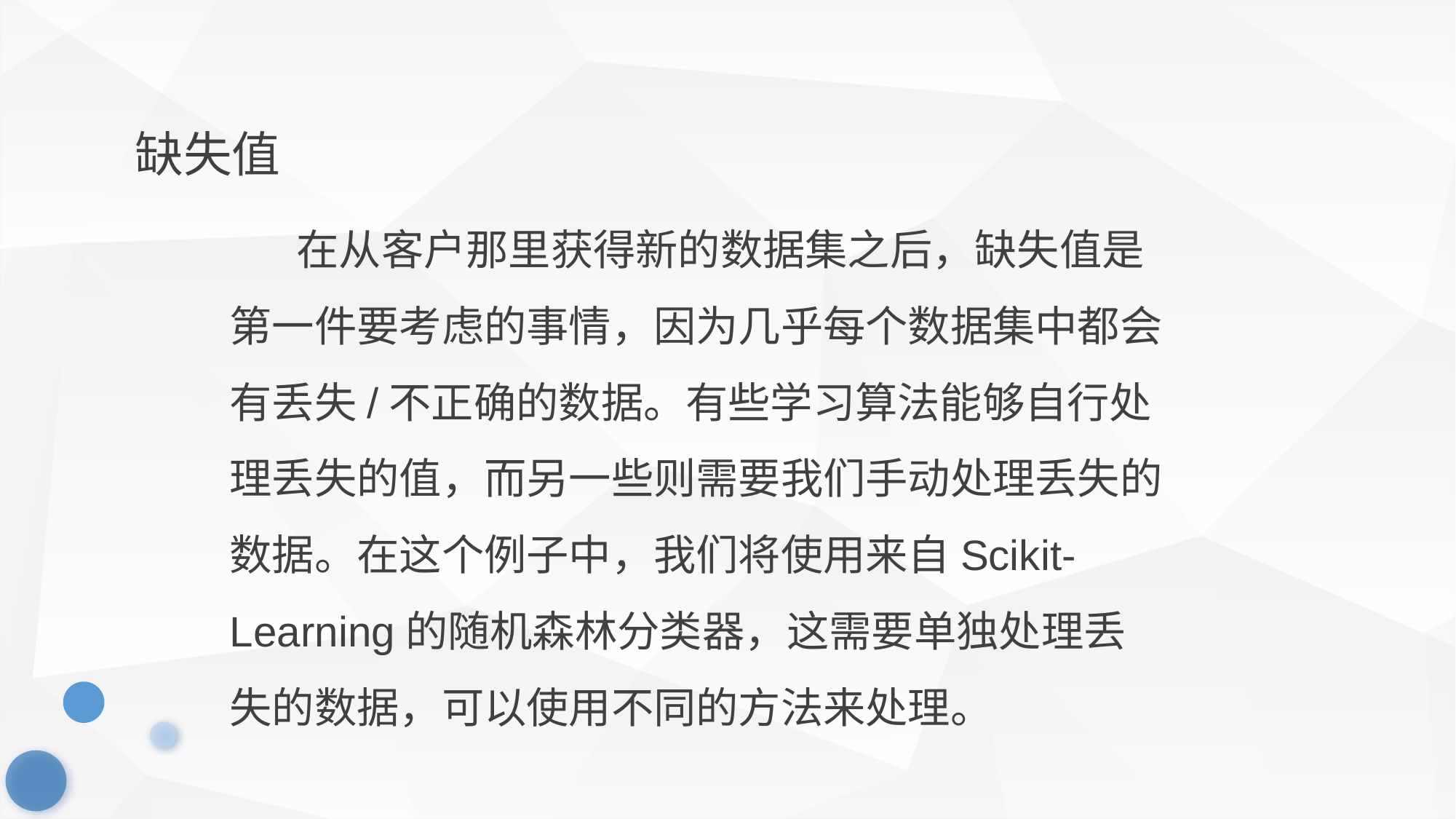

缺失值
      在从客户那里获得新的数据集之后，缺失值是第一件要考虑的事情，因为几乎每个数据集中都会有丢失/不正确的数据。有些学习算法能够自行处理丢失的值，而另一些则需要我们手动处理丢失的数据。在这个例子中，我们将使用来自Scikit-Learning的随机森林分类器，这需要单独处理丢失的数据，可以使用不同的方法来处理。